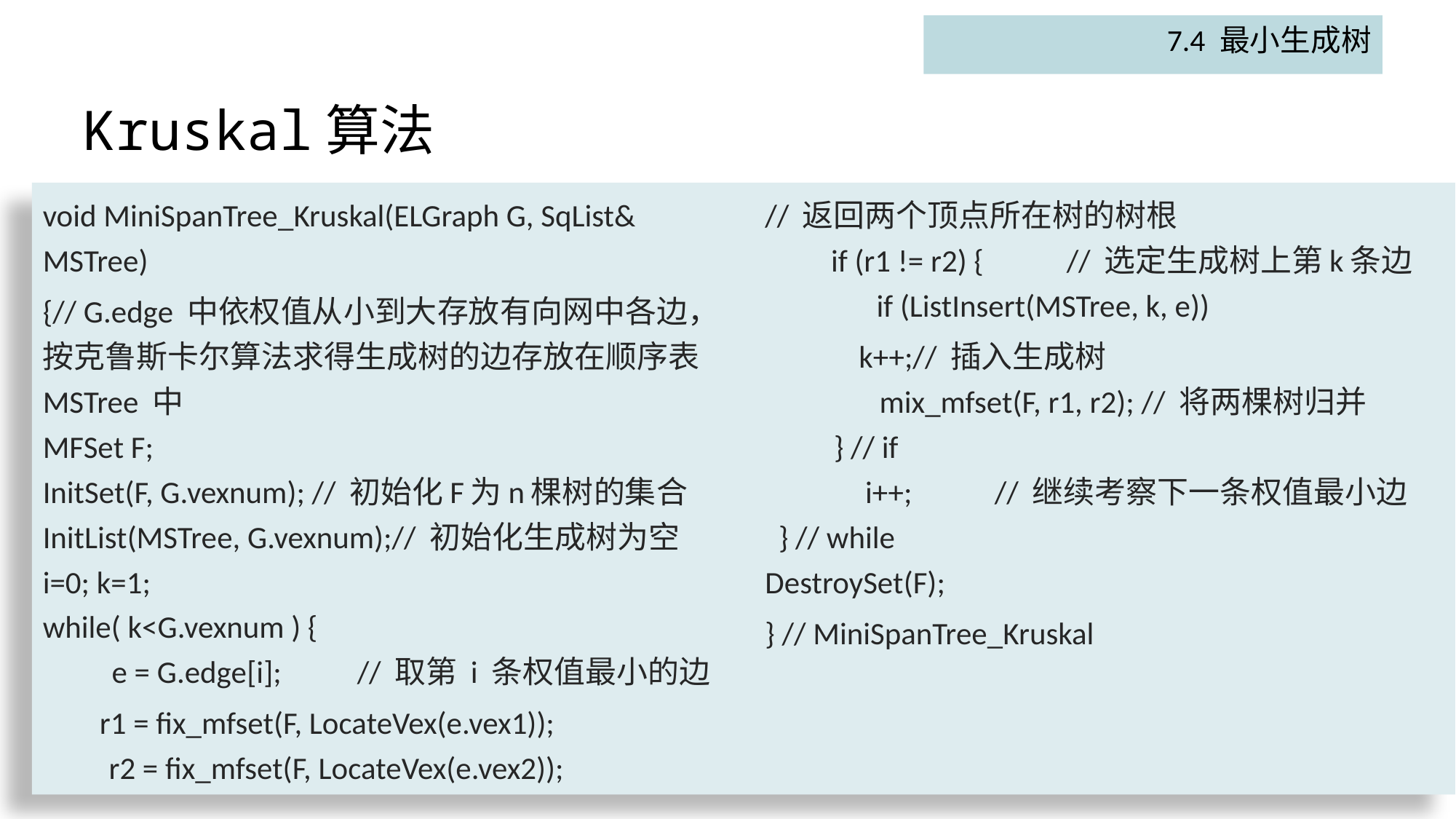

7.4 最小生成树
# Kruskal算法
void MiniSpanTree_Kruskal(ELGraph G, SqList& MSTree)
{// G.edge 中依权值从小到大存放有向网中各边，按克鲁斯卡尔算法求得生成树的边存放在顺序表 MSTree 中
MFSet F;
InitSet(F, G.vexnum); // 初始化F为n棵树的集合
InitList(MSTree, G.vexnum);// 初始化生成树为空
i=0; k=1;
while( k<G.vexnum ) {
　　e = G.edge[i];　　// 取第 i 条权值最小的边
        r1 = fix_mfset(F, LocateVex(e.vex1));
　    r2 = fix_mfset(F, LocateVex(e.vex2));
// 返回两个顶点所在树的树根
　    if (r1 != r2) { 　　// 选定生成树上第k条边
　　      if (ListInsert(MSTree, k, e))
		k++;// 插入生成树
　　　  mix_mfset(F, r1, r2); // 将两棵树归并
　　} // if
　　　i++; 　　// 继续考察下一条权值最小边
 } // while
DestroySet(F);
} // MiniSpanTree_Kruskal